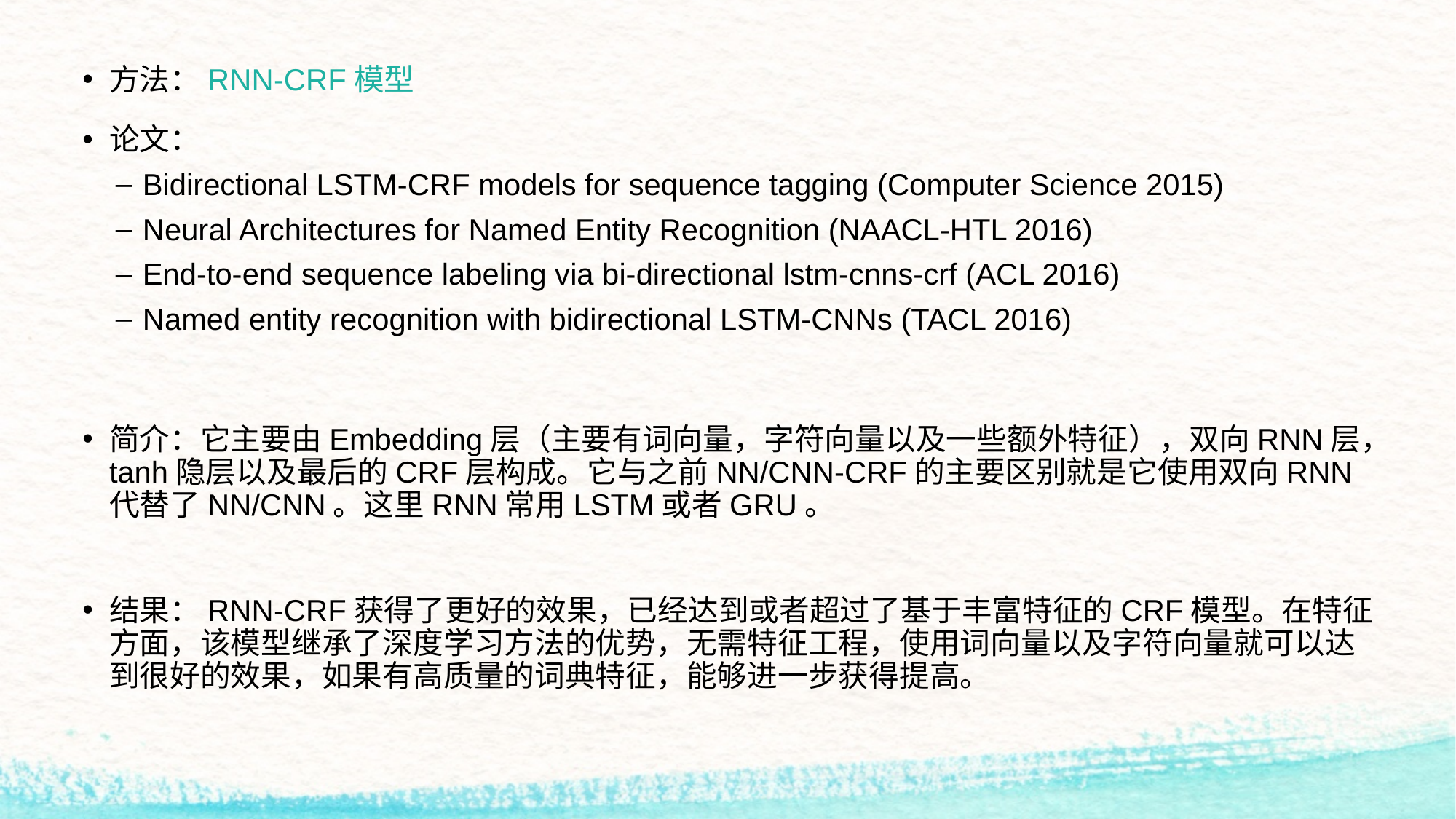

方法：RNN-CRF模型
论文：
Bidirectional LSTM-CRF models for sequence tagging (Computer Science 2015)
Neural Architectures for Named Entity Recognition (NAACL-HTL 2016)
End-to-end sequence labeling via bi-directional lstm-cnns-crf (ACL 2016)
Named entity recognition with bidirectional LSTM-CNNs (TACL 2016)

简介：它主要由Embedding层（主要有词向量，字符向量以及一些额外特征），双向RNN层，tanh隐层以及最后的CRF层构成。它与之前NN/CNN-CRF的主要区别就是它使用双向RNN代替了NN/CNN。这里RNN常用LSTM或者GRU。

结果：RNN-CRF获得了更好的效果，已经达到或者超过了基于丰富特征的CRF模型。在特征方面，该模型继承了深度学习方法的优势，无需特征工程，使用词向量以及字符向量就可以达到很好的效果，如果有高质量的词典特征，能够进一步获得提高。